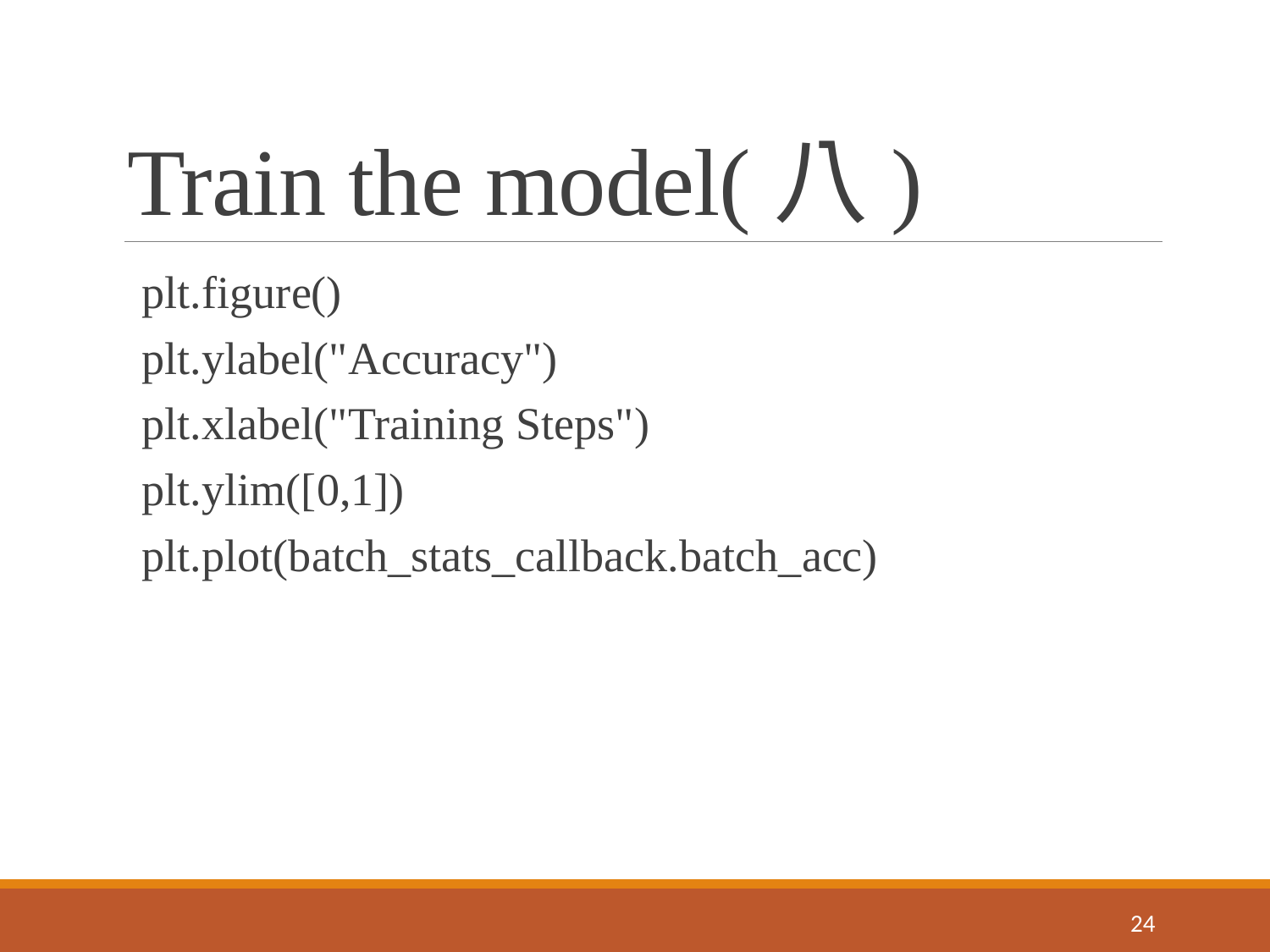

# Train the model(八)
plt.figure()
plt.ylabel("Accuracy")
plt.xlabel("Training Steps")
plt.ylim([0,1])
plt.plot(batch_stats_callback.batch_acc)
24